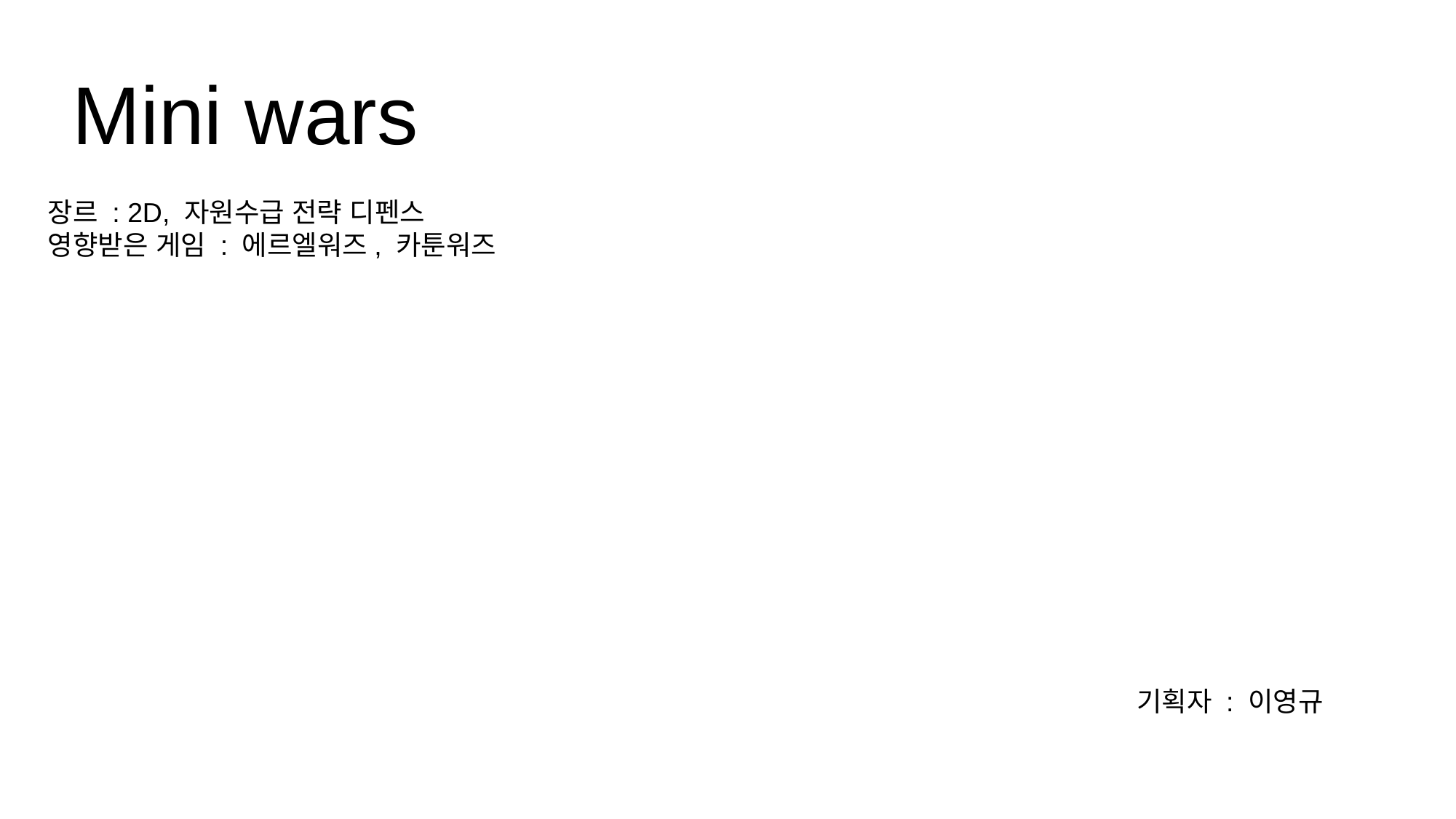

Mini wars
장르 : 2D, 자원수급 전략 디펜스
영향받은 게임 : 에르엘워즈, 카툰워즈
기획자 : 이영규